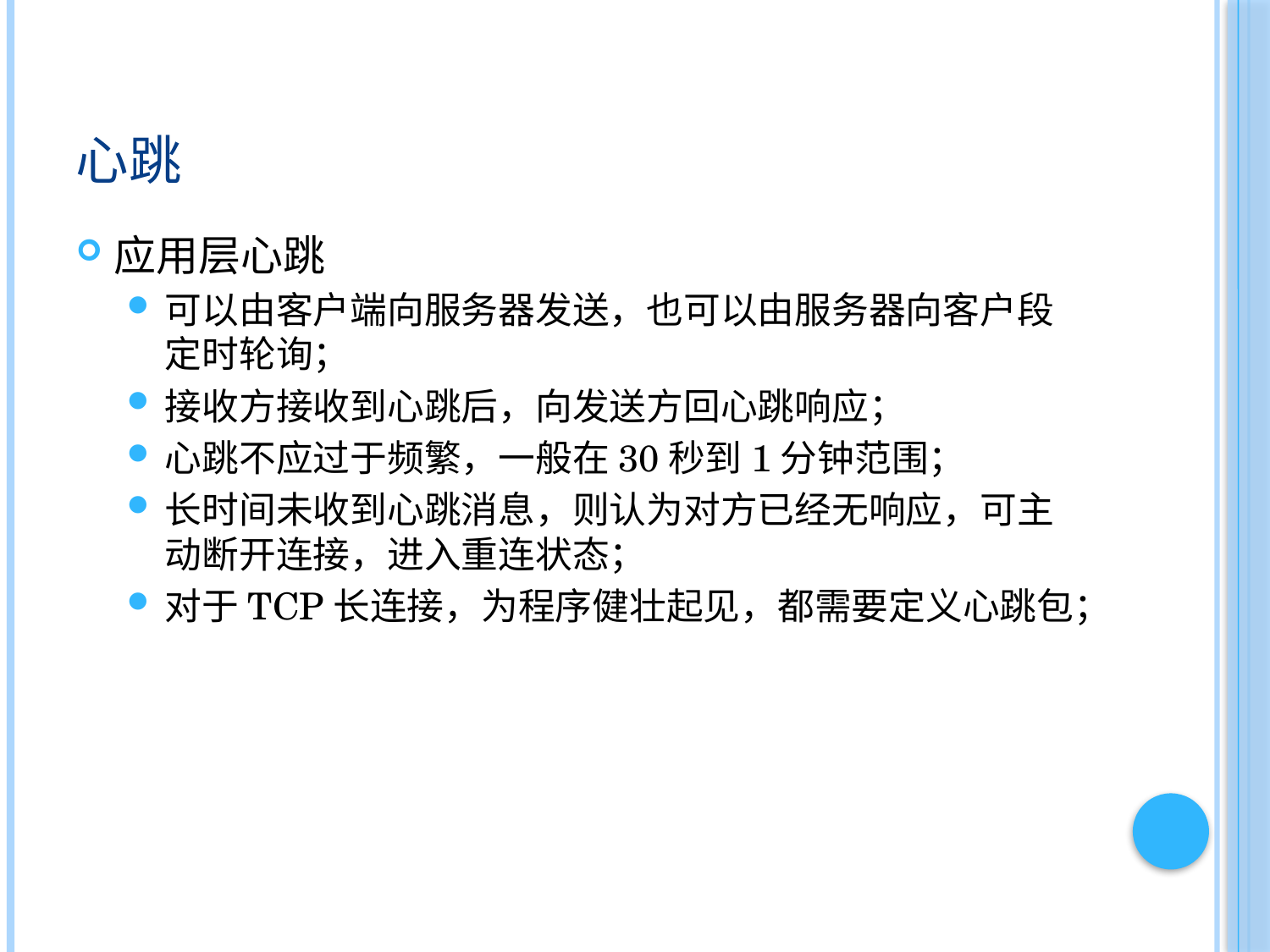

# 心跳
应用层心跳
可以由客户端向服务器发送，也可以由服务器向客户段定时轮询；
接收方接收到心跳后，向发送方回心跳响应；
心跳不应过于频繁，一般在30秒到1分钟范围；
长时间未收到心跳消息，则认为对方已经无响应，可主动断开连接，进入重连状态；
对于TCP长连接，为程序健壮起见，都需要定义心跳包；